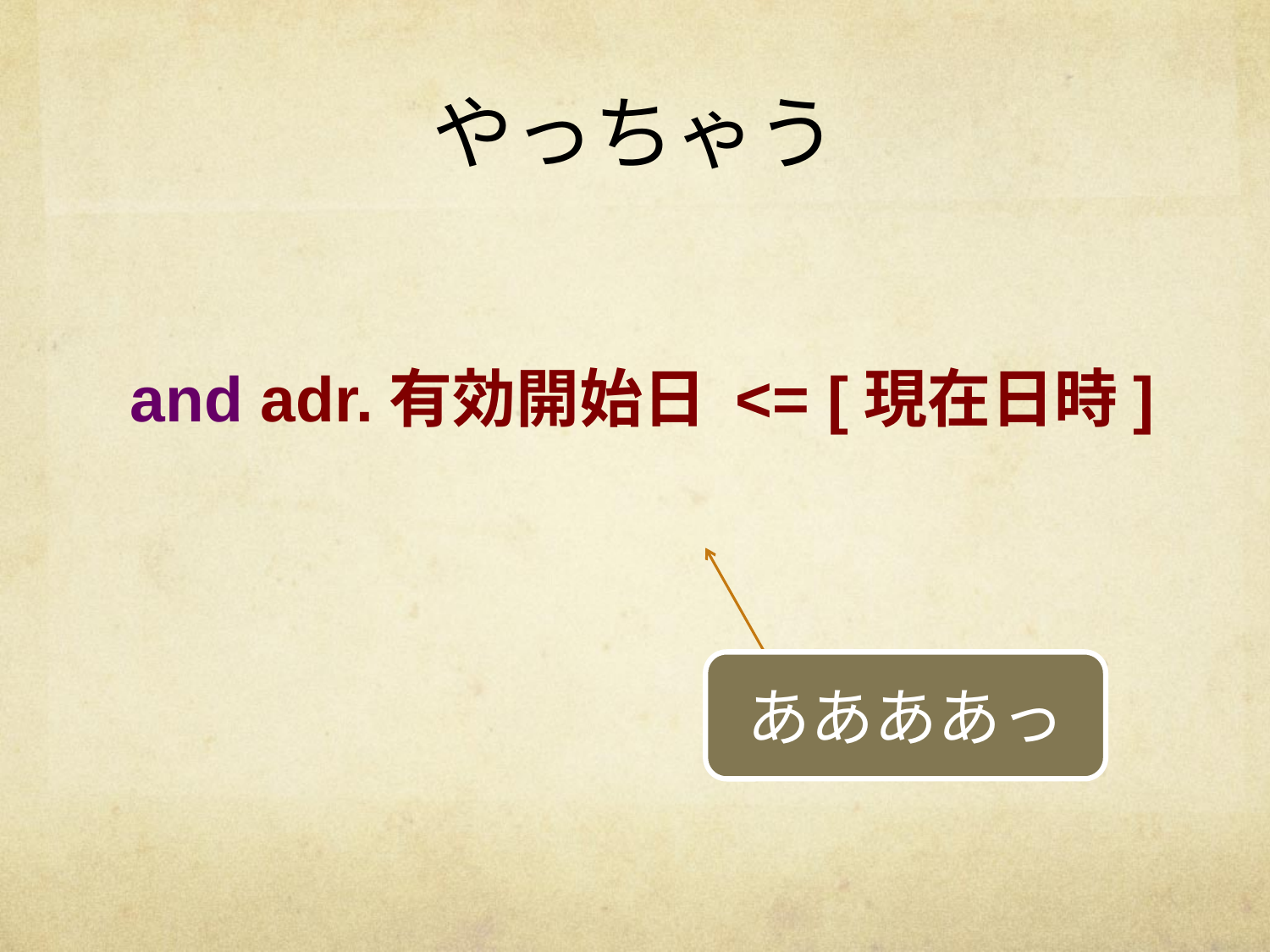

# やっちゃう

    and adr.有効開始日 <= [現在日時]
ああああっ